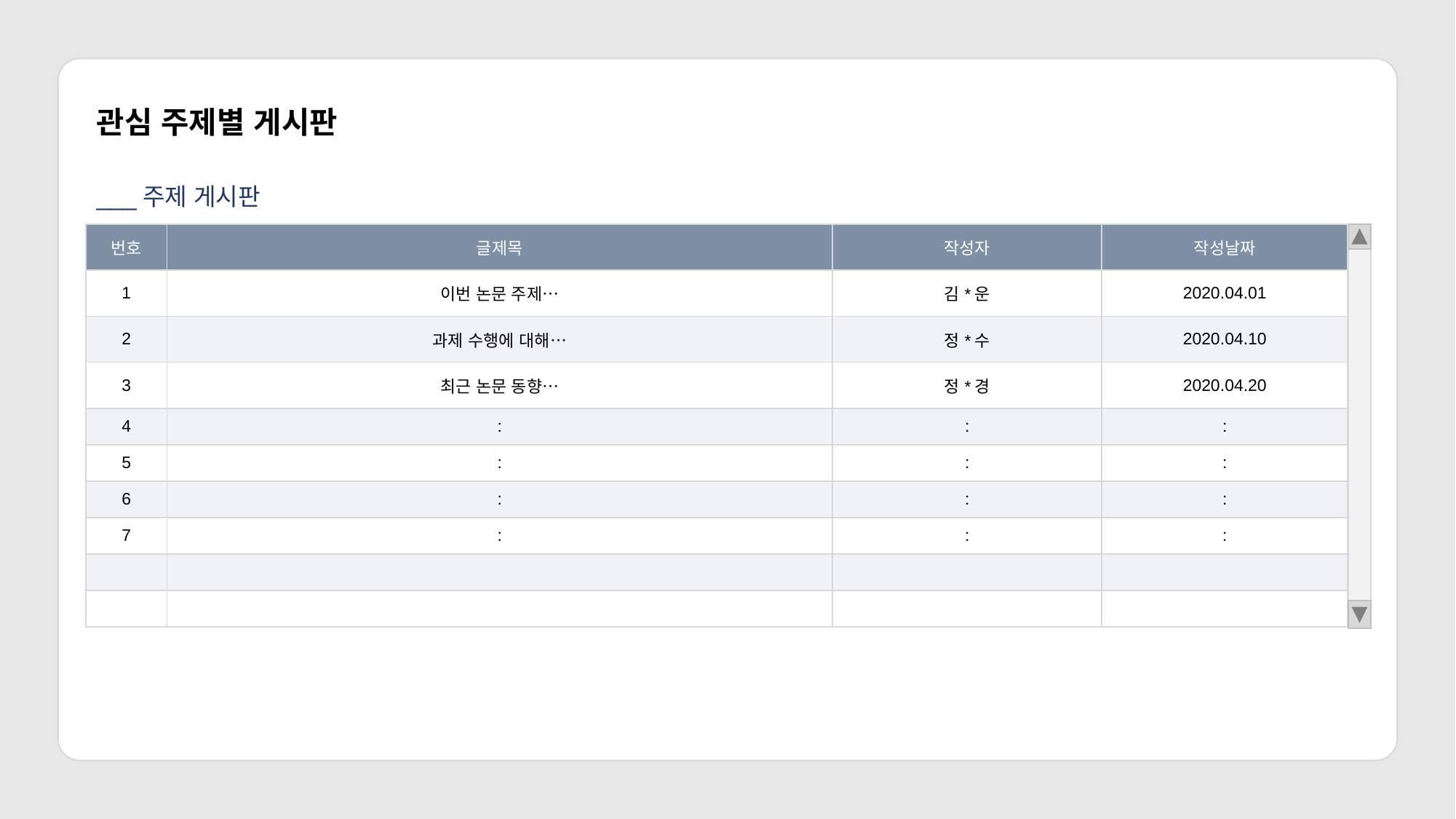

관심 주제별 게시판
___주제 게시판
| 번호 | 글제목 | 작성자 | 작성날짜 |
| --- | --- | --- | --- |
| 1 | 이번 논문 주제… | 김\*운 | 2020.04.01 |
| 2 | 과제 수행에 대해… | 정\*수 | 2020.04.10 |
| 3 | 최근 논문 동향… | 정\*경 | 2020.04.20 |
| 4 | : | : | : |
| 5 | : | : | : |
| 6 | : | : | : |
| 7 | : | : | : |
|  |  |  |  |
|  |  |  |  |